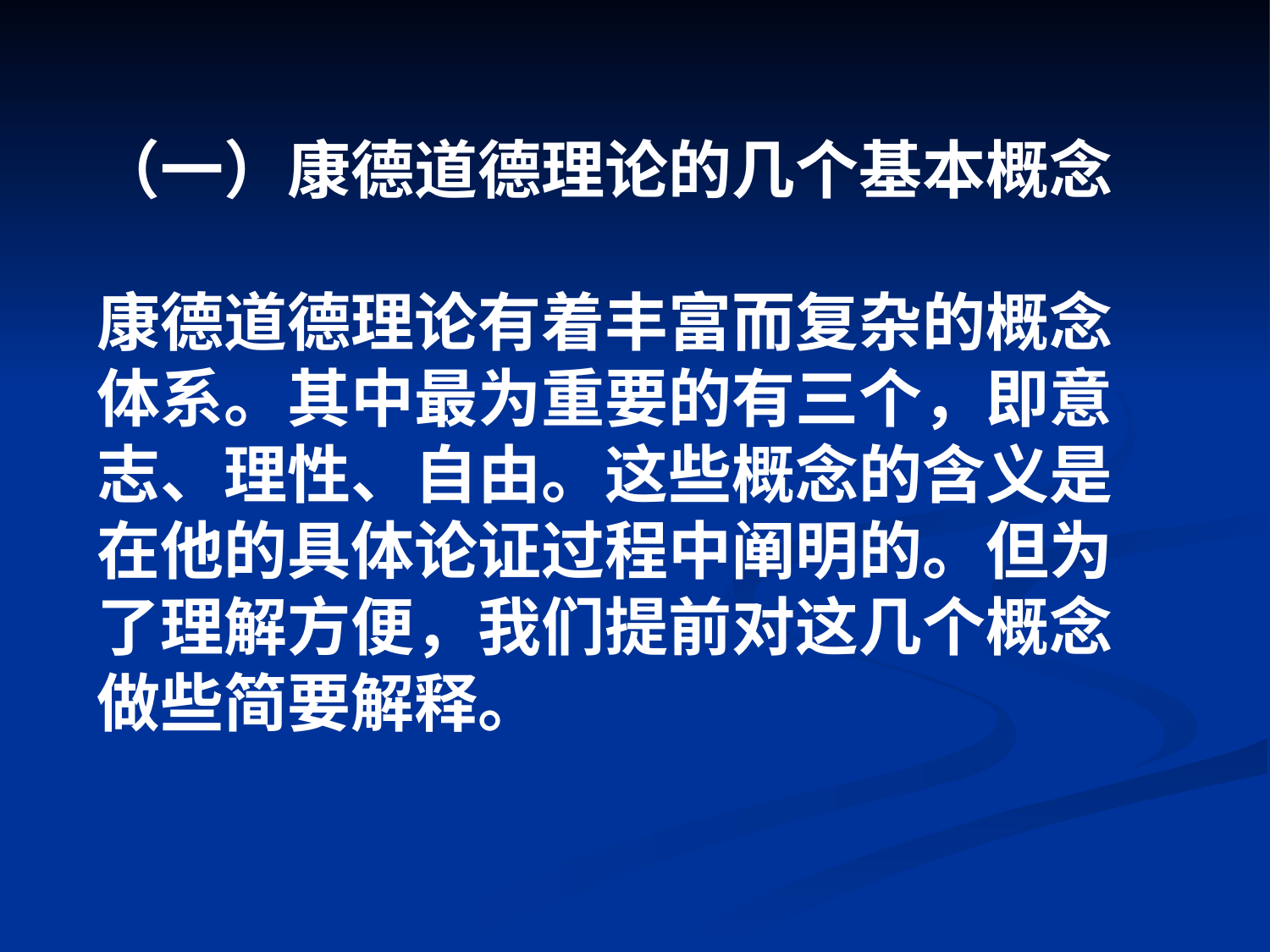

（一）康德道德理论的几个基本概念

康德道德理论有着丰富而复杂的概念体系。其中最为重要的有三个，即意志、理性、自由。这些概念的含义是在他的具体论证过程中阐明的。但为了理解方便，我们提前对这几个概念做些简要解释。